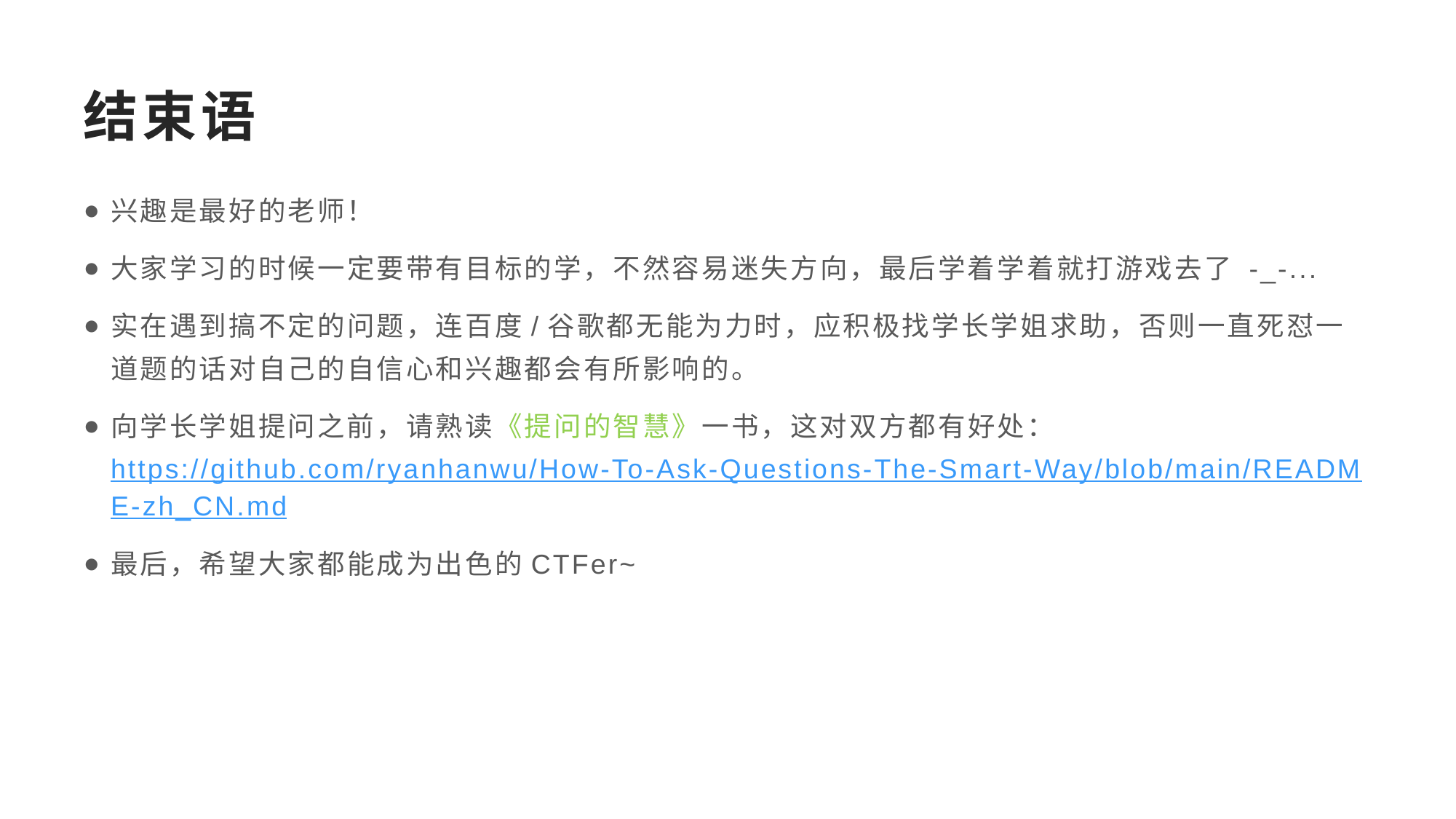

# 结束语
兴趣是最好的老师！
大家学习的时候一定要带有目标的学，不然容易迷失方向，最后学着学着就打游戏去了 -_-...
实在遇到搞不定的问题，连百度/谷歌都无能为力时，应积极找学长学姐求助，否则一直死怼一道题的话对自己的自信心和兴趣都会有所影响的。
向学长学姐提问之前，请熟读《提问的智慧》一书，这对双方都有好处：https://github.com/ryanhanwu/How-To-Ask-Questions-The-Smart-Way/blob/main/README-zh_CN.md
最后，希望大家都能成为出色的CTFer~